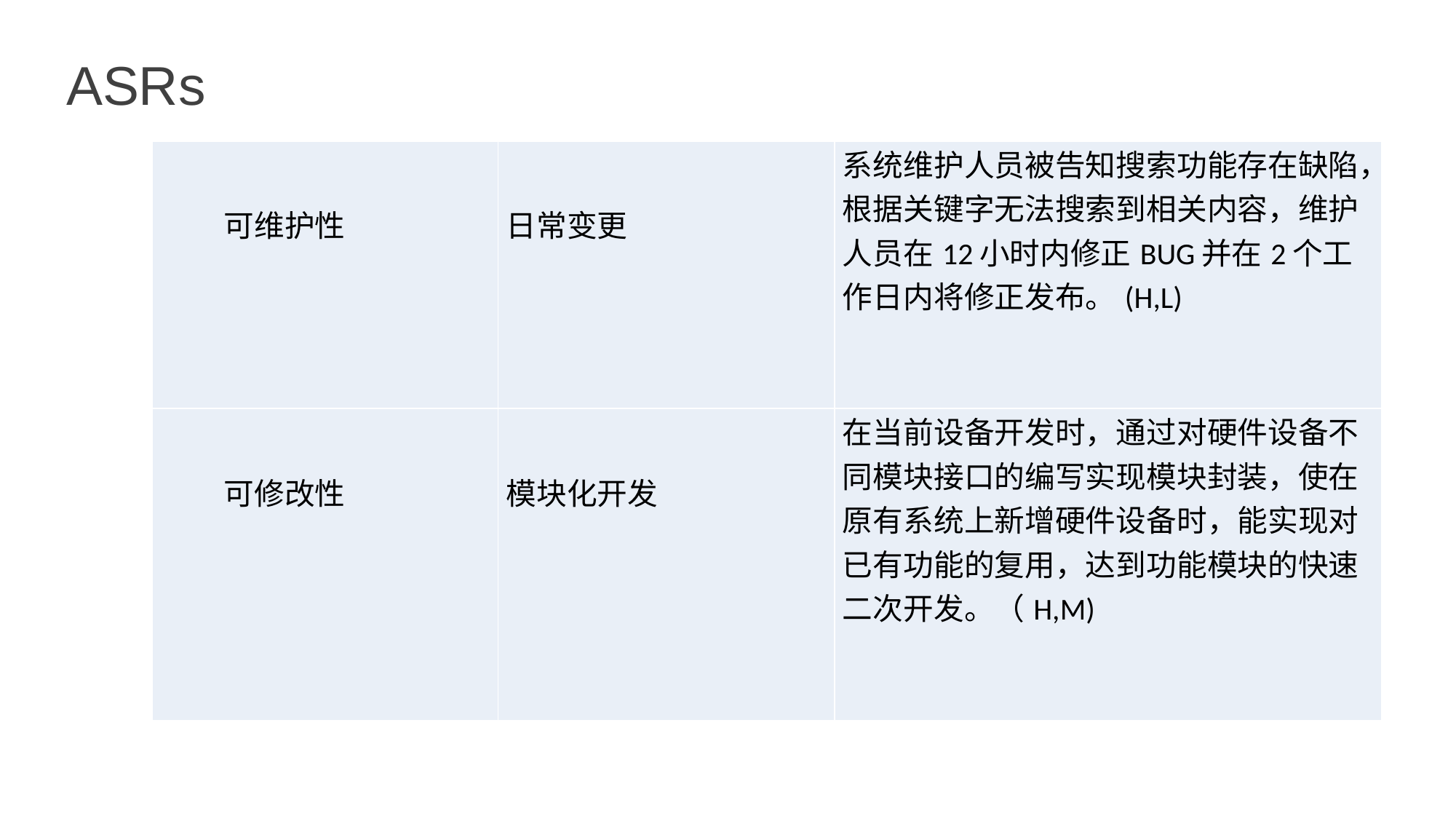

ASRs

| 可维护性 | 日常变更 | 系统维护人员被告知搜索功能存在缺陷，根据关键字无法搜索到相关内容，维护人员在12小时内修正BUG并在2个工作日内将修正发布。(H,L) |
| --- | --- | --- |
| 可修改性 | 模块化开发 | 在当前设备开发时，通过对硬件设备不同模块接口的编写实现模块封装，使在原有系统上新增硬件设备时，能实现对已有功能的复用，达到功能模块的快速二次开发。（H,M) |